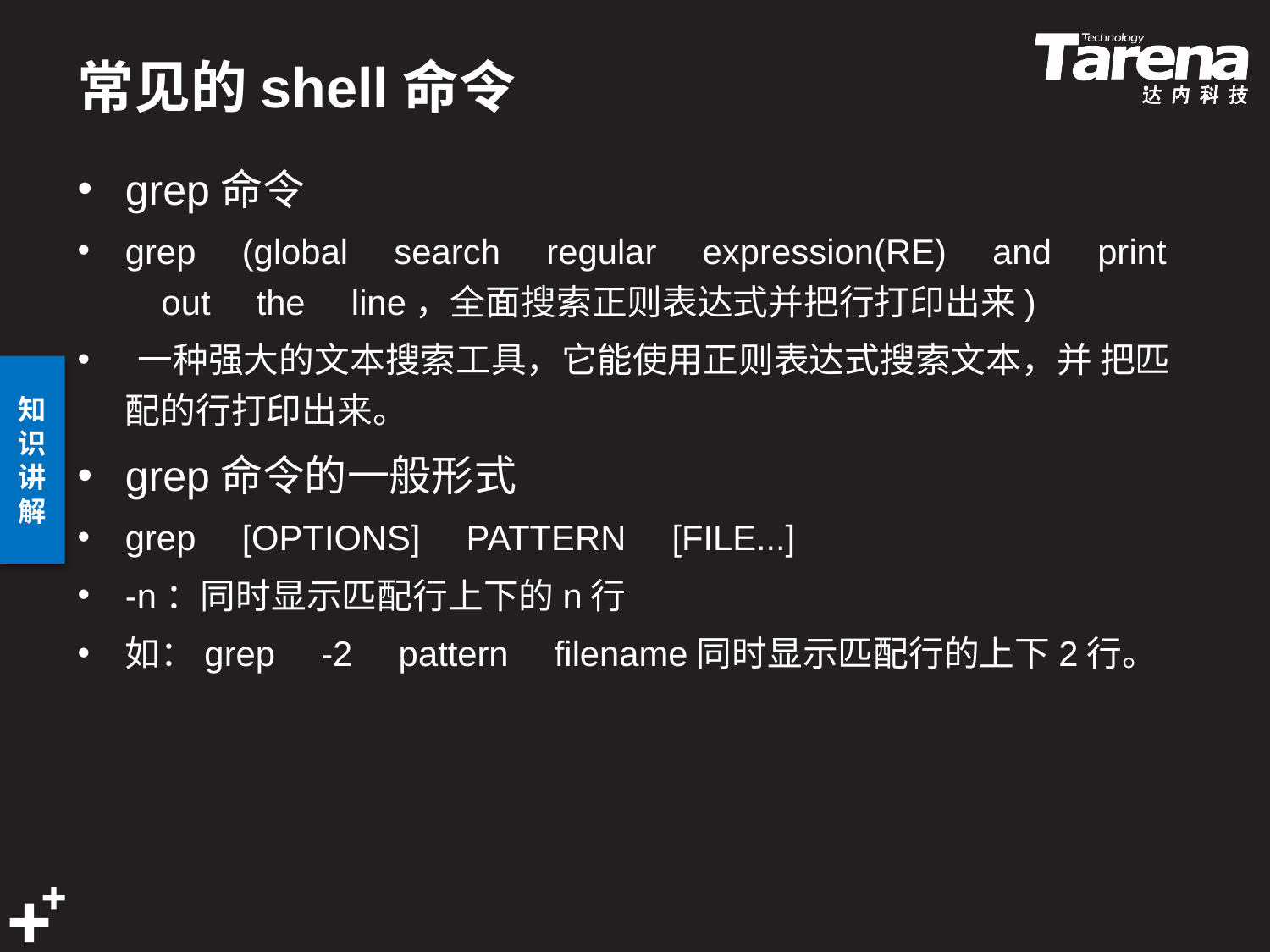

# 常见的shell命令
grep命令
grep  (global  search  regular  expression(RE)  and  print  out  the  line，全面搜索正则表达式并把行打印出来) 
 一种强大的文本搜索工具，它能使用正则表达式搜索文本，并 把匹配的行打印出来。
grep命令的一般形式
grep  [OPTIONS]  PATTERN  [FILE...]   
-n：同时显示匹配行上下的n行 
如：grep  -2  pattern  filename同时显示匹配行的上下2行。 